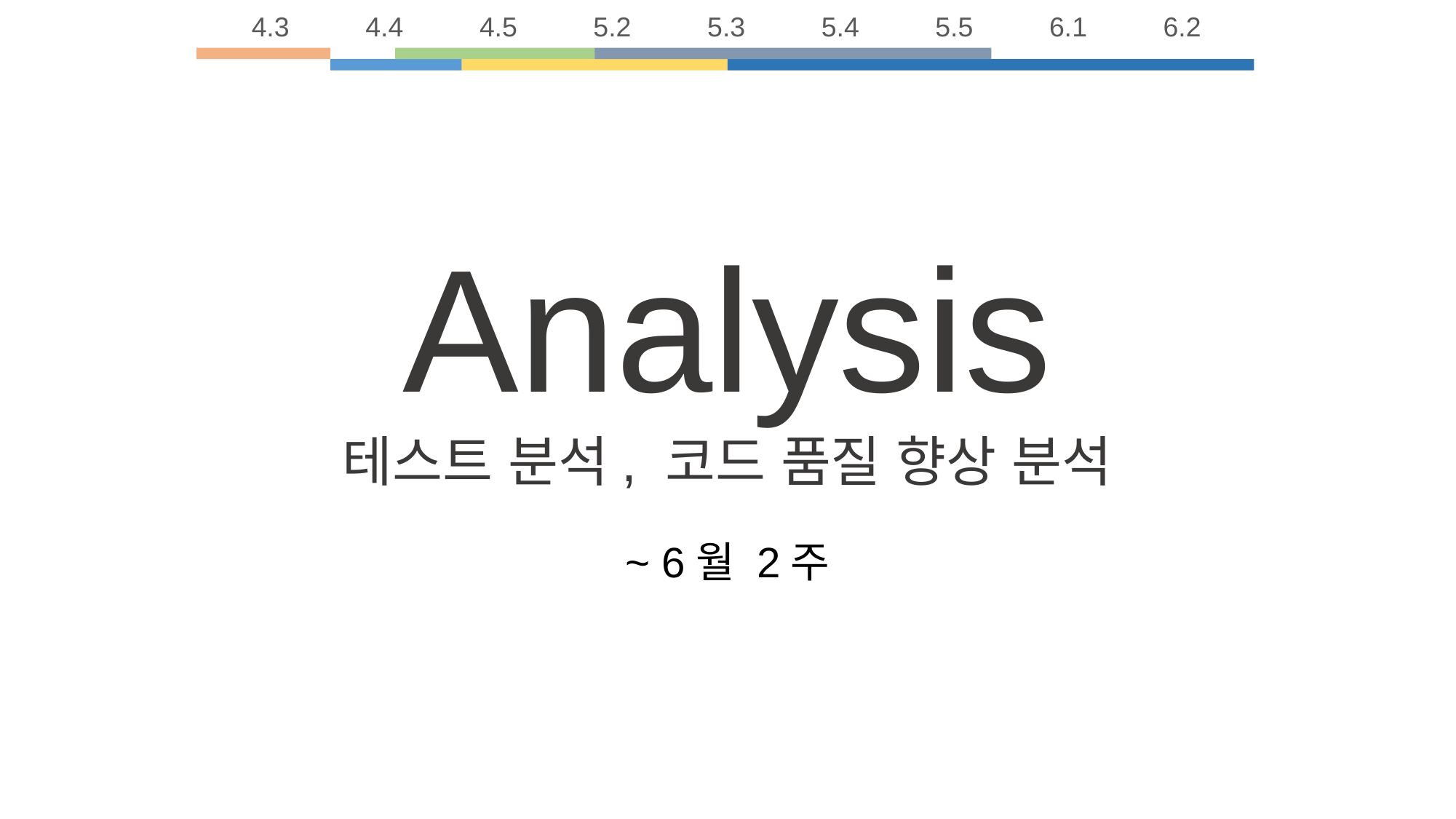

4.3          4.4          4.5          5.2          5.3          5.4          5.5          6.1          6.2

Analysis
테스트 분석, 코드 품질 향상 분석
~ 6월 2주